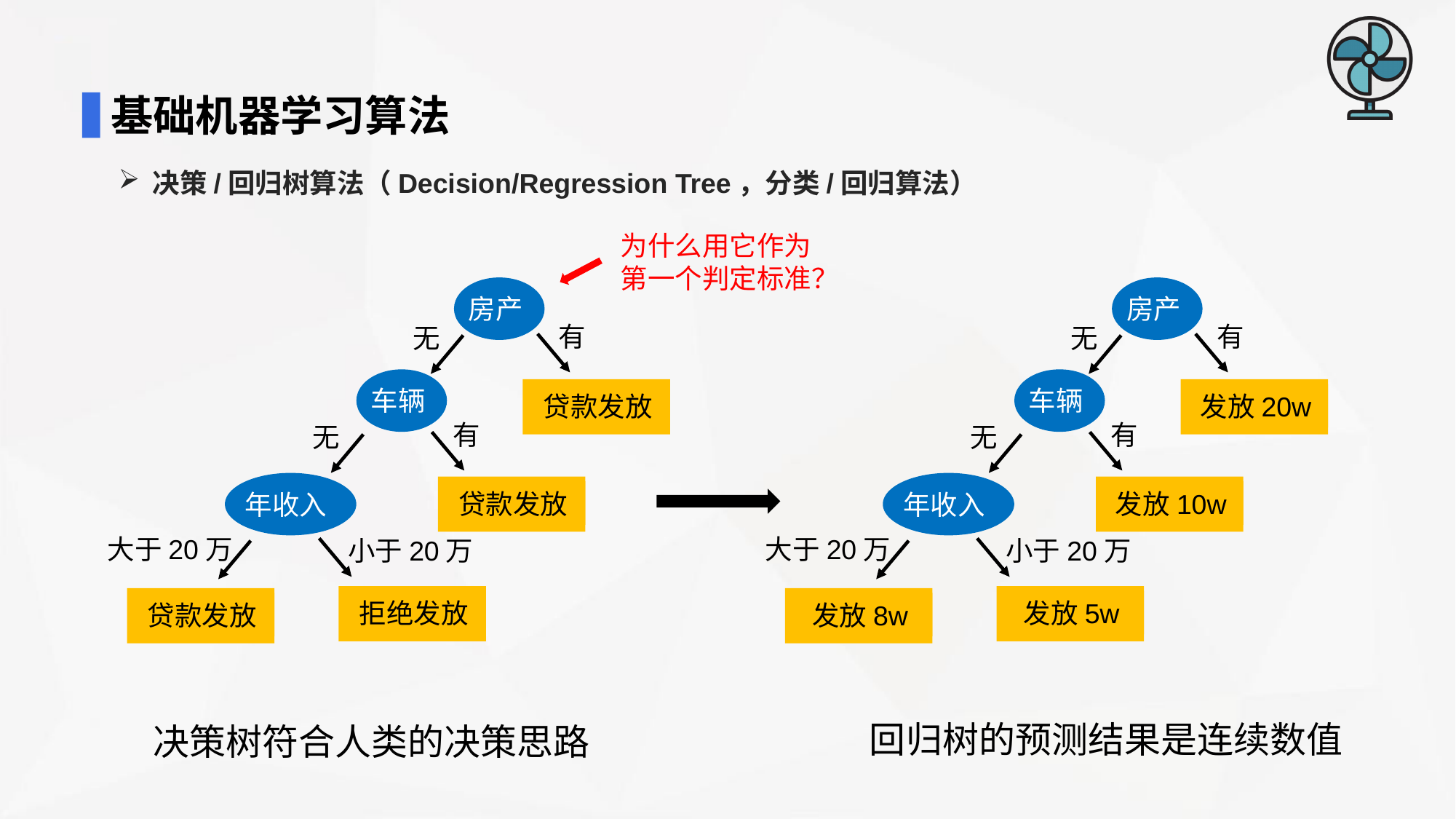

基础机器学习算法
决策/回归树算法（Decision/Regression Tree，分类/回归算法）
为什么用它作为第一个判定标准？

房产

房产
有
有
无
无

车辆

车辆

贷款发放

发放20w
有
有
无
无

年收入

年收入

贷款发放

发放10w

大于20万
大于20万
小于20万
小于20万

拒绝发放

发放5w

贷款发放

发放8w
回归树的预测结果是连续数值
决策树符合人类的决策思路